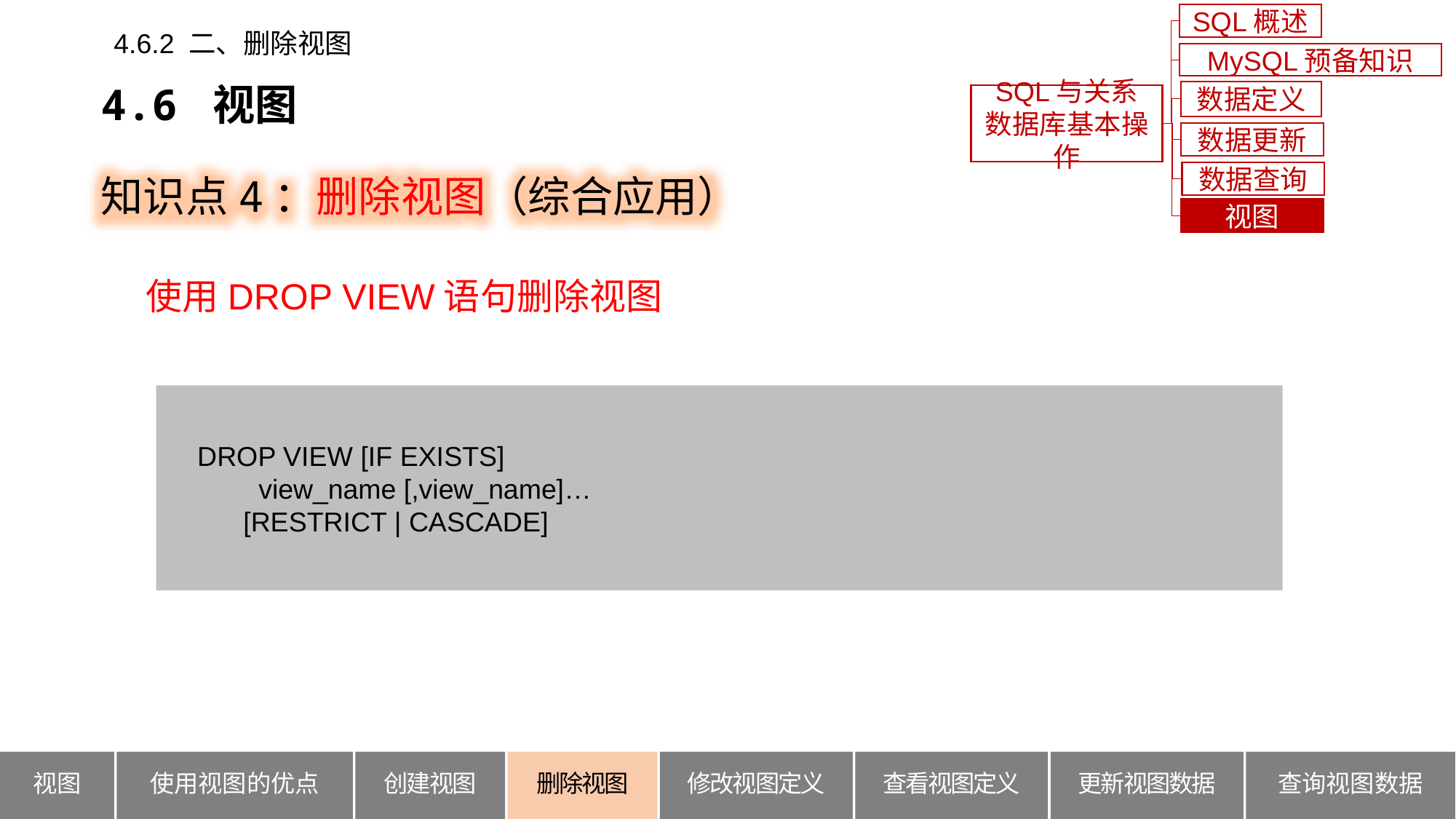

SQL概述
4.6.2 二、删除视图
MySQL预备知识
4.6 视图
数据定义
SQL与关系数据库基本操作
数据更新
知识点4：删除视图（综合应用）
数据查询
视图
使用DROP VIEW语句删除视图
    DROP VIEW [IF EXISTS]
            view_name [,view_name]…
          [RESTRICT | CASCADE]
使用视图的优点
查询视图数据
视图
创建视图
删除视图
修改视图定义
查看视图定义
更新视图数据